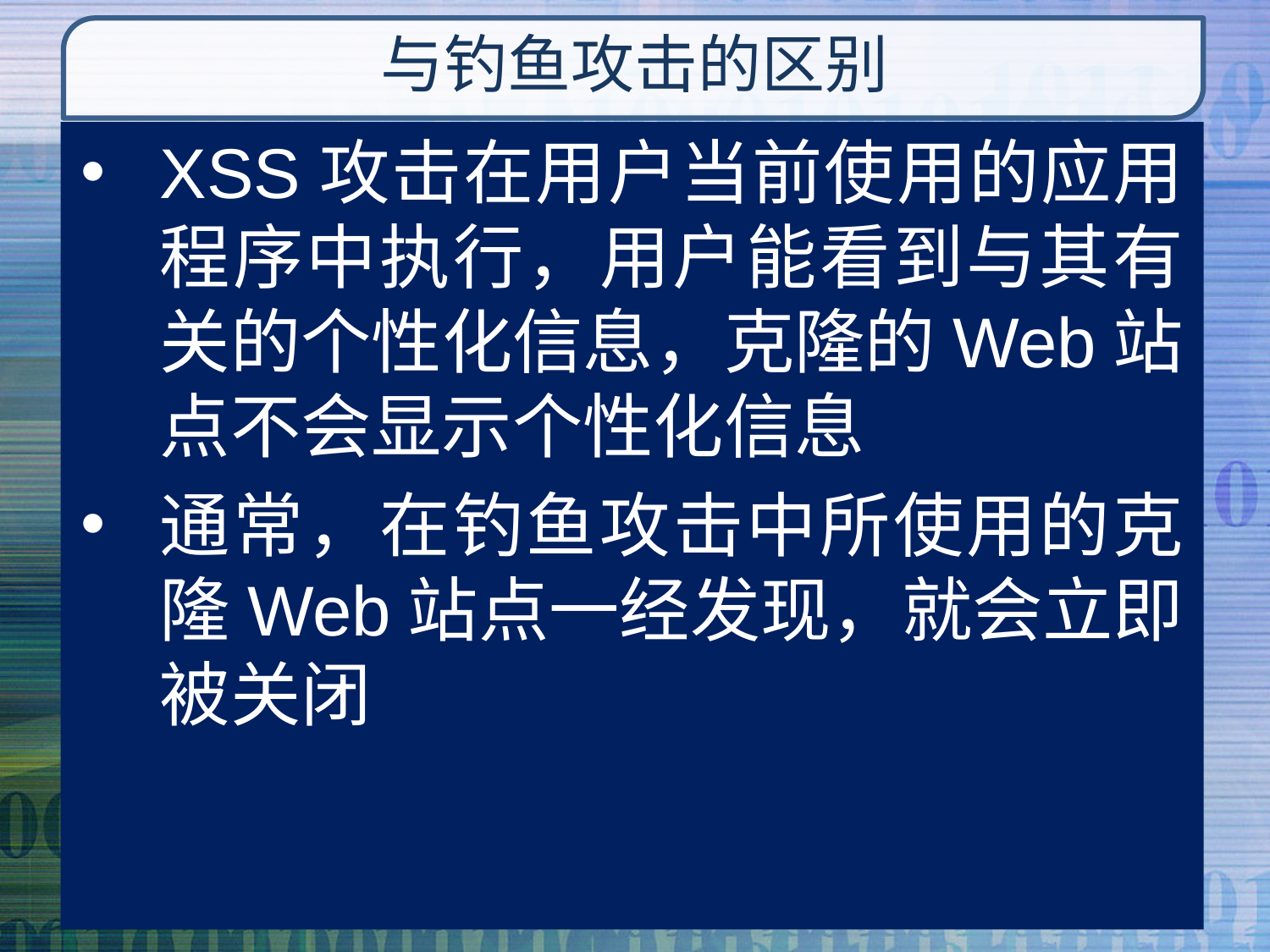

# 与钓鱼攻击的区别
XSS攻击在用户当前使用的应用程序中执行，用户能看到与其有关的个性化信息，克隆的Web站点不会显示个性化信息
通常，在钓鱼攻击中所使用的克隆Web站点一经发现，就会立即被关闭